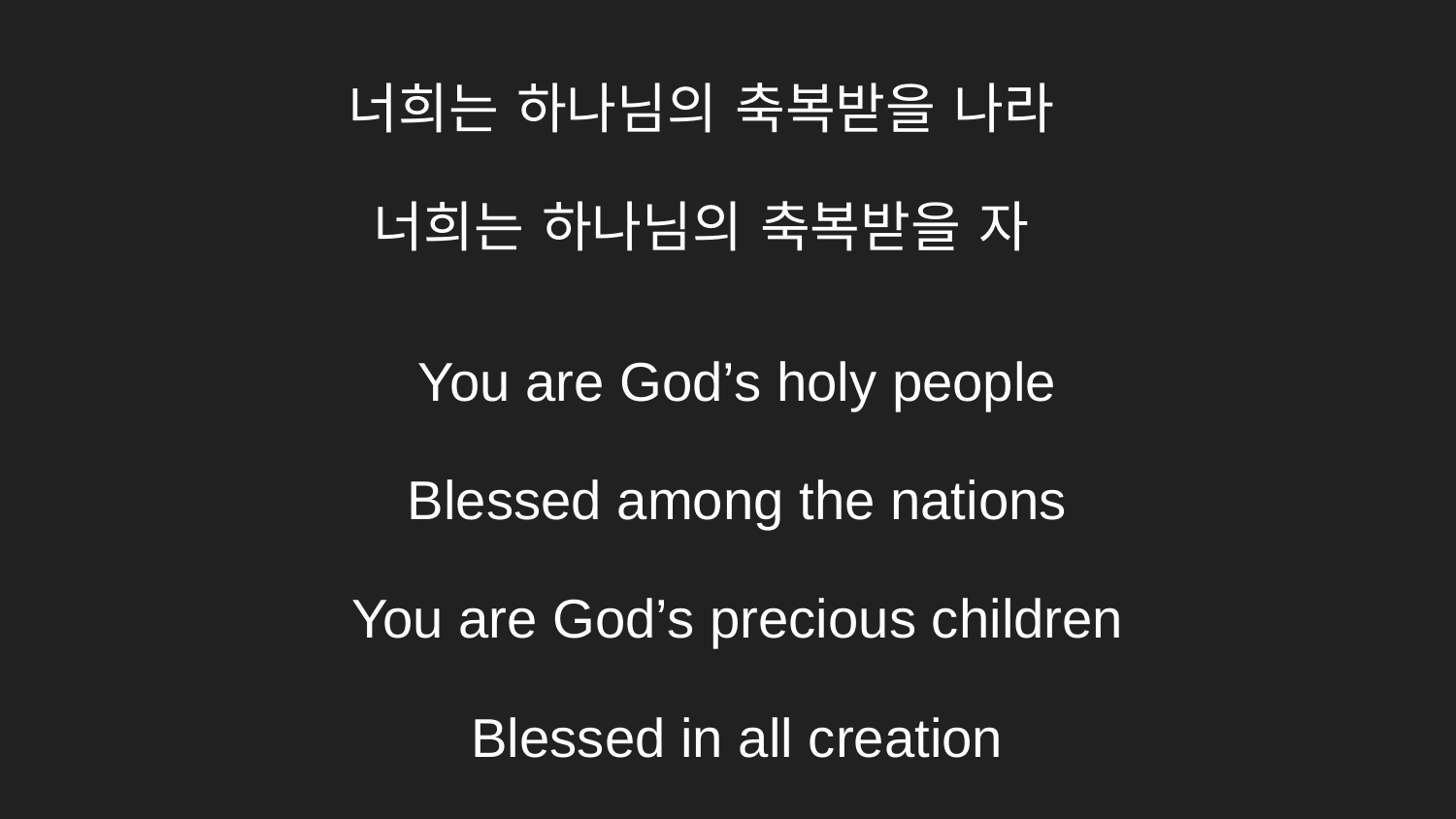

너희는 하나님의 축복받을 나라
너희는 하나님의 축복받을 자
You are God’s holy people
Blessed among the nations
You are God’s precious children
Blessed in all creation